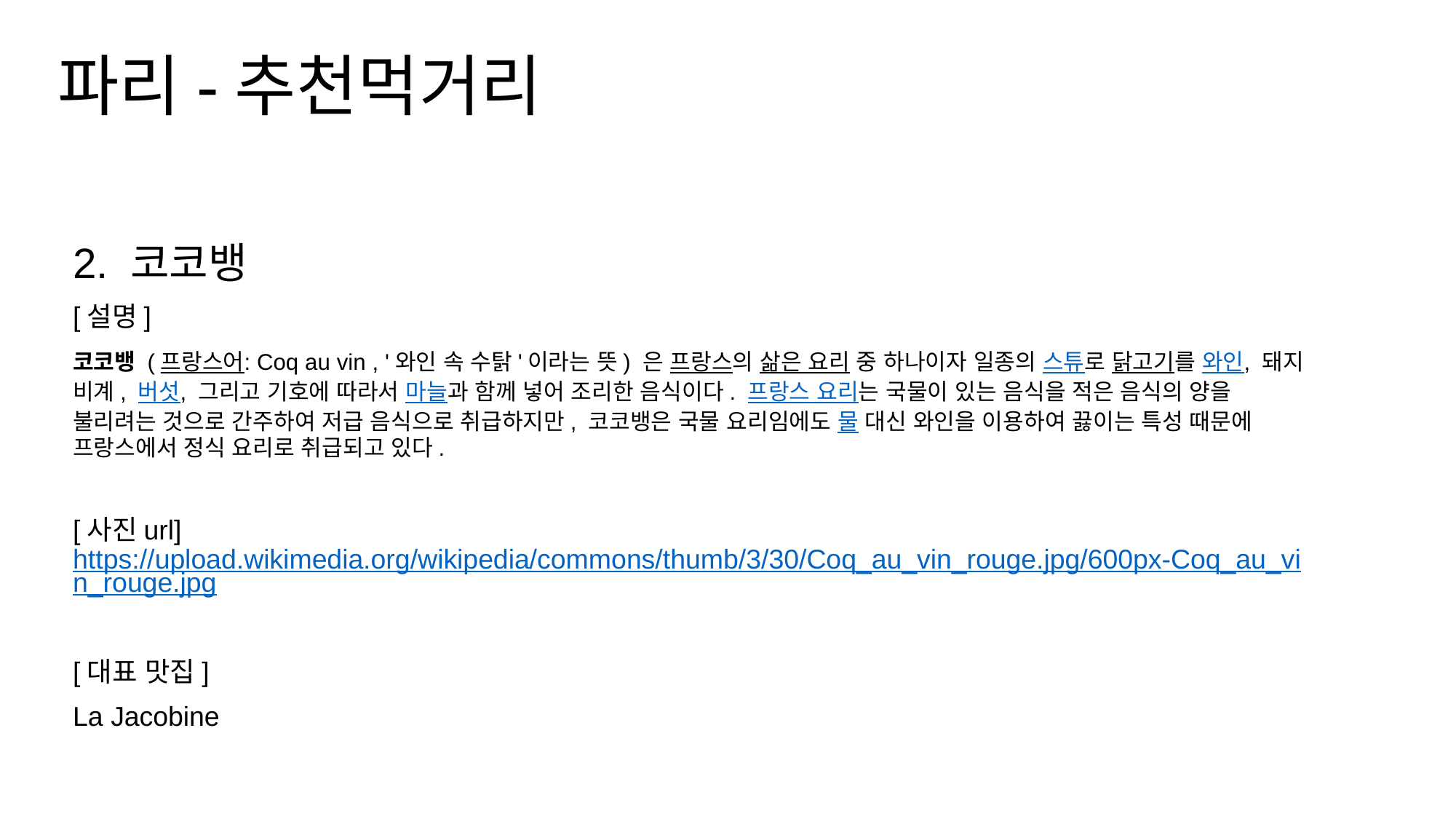

# 파리-추천먹거리
2. 코코뱅
[설명]
코코뱅 (프랑스어: Coq au vin , '와인 속 수탉'이라는 뜻) 은 프랑스의 삶은 요리 중 하나이자 일종의 스튜로 닭고기를 와인, 돼지 비계, 버섯, 그리고 기호에 따라서 마늘과 함께 넣어 조리한 음식이다. 프랑스 요리는 국물이 있는 음식을 적은 음식의 양을 불리려는 것으로 간주하여 저급 음식으로 취급하지만, 코코뱅은 국물 요리임에도 물 대신 와인을 이용하여 끓이는 특성 때문에 프랑스에서 정식 요리로 취급되고 있다.

[사진url] https://upload.wikimedia.org/wikipedia/commons/thumb/3/30/Coq_au_vin_rouge.jpg/600px-Coq_au_vin_rouge.jpg

[대표 맛집]
La Jacobine